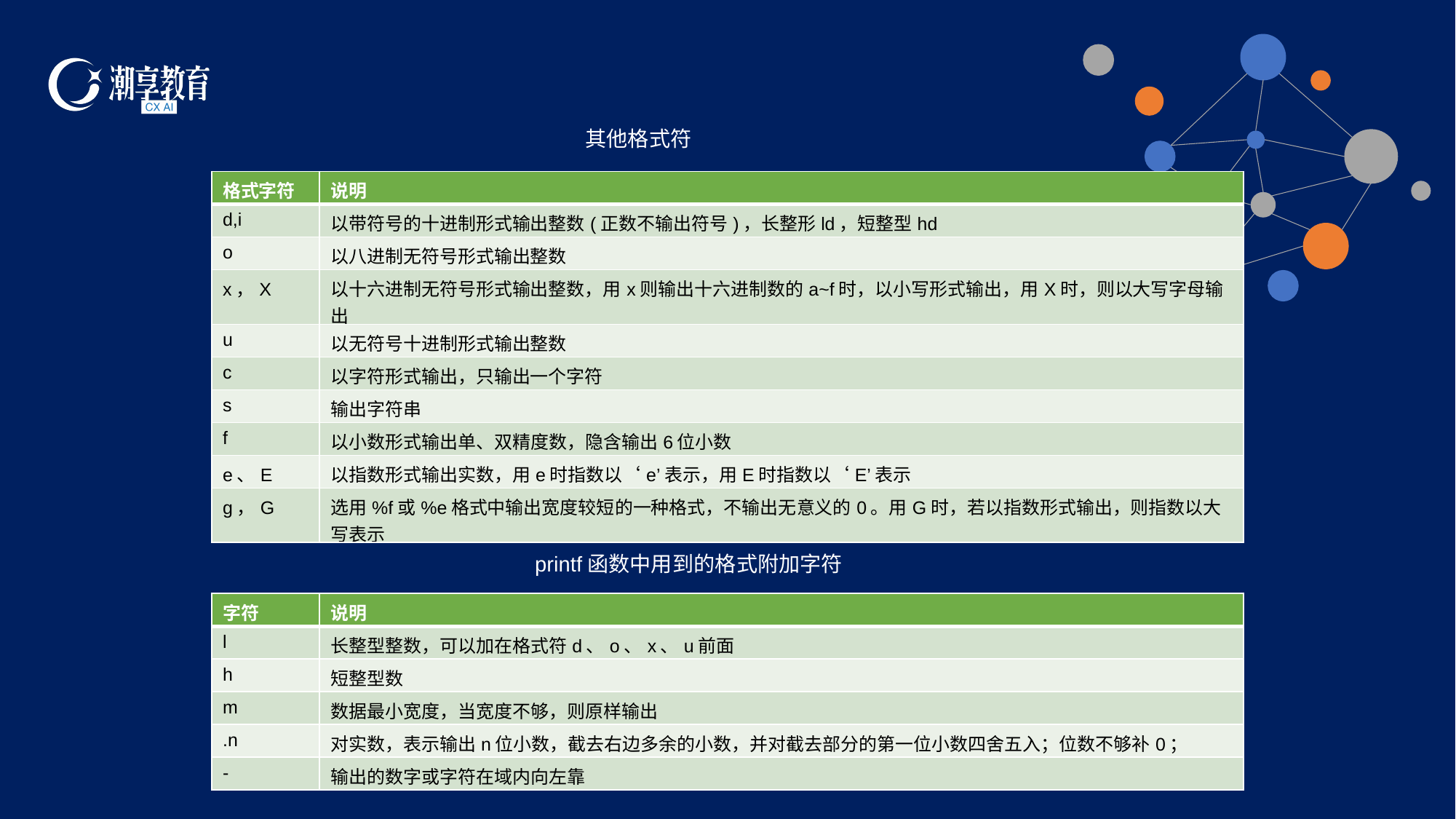

其他格式符
| 格式字符 | 说明 |
| --- | --- |
| d,i | 以带符号的十进制形式输出整数(正数不输出符号)，长整形ld，短整型hd |
| o | 以八进制无符号形式输出整数 |
| x，X | 以十六进制无符号形式输出整数，用x则输出十六进制数的a~f时，以小写形式输出，用X时，则以大写字母输出 |
| u | 以无符号十进制形式输出整数 |
| c | 以字符形式输出，只输出一个字符 |
| s | 输出字符串 |
| f | 以小数形式输出单、双精度数，隐含输出6位小数 |
| e、E | 以指数形式输出实数，用e时指数以‘e’表示，用E时指数以‘E’表示 |
| g，G | 选用%f或%e格式中输出宽度较短的一种格式，不输出无意义的0。用G时，若以指数形式输出，则指数以大写表示 |
printf函数中用到的格式附加字符
| 字符 | 说明 |
| --- | --- |
| l | 长整型整数，可以加在格式符d、o、x、u前面 |
| h | 短整型数 |
| m | 数据最小宽度，当宽度不够，则原样输出 |
| .n | 对实数，表示输出n位小数，截去右边多余的小数，并对截去部分的第一位小数四舍五入；位数不够补0； |
| - | 输出的数字或字符在域内向左靠 |